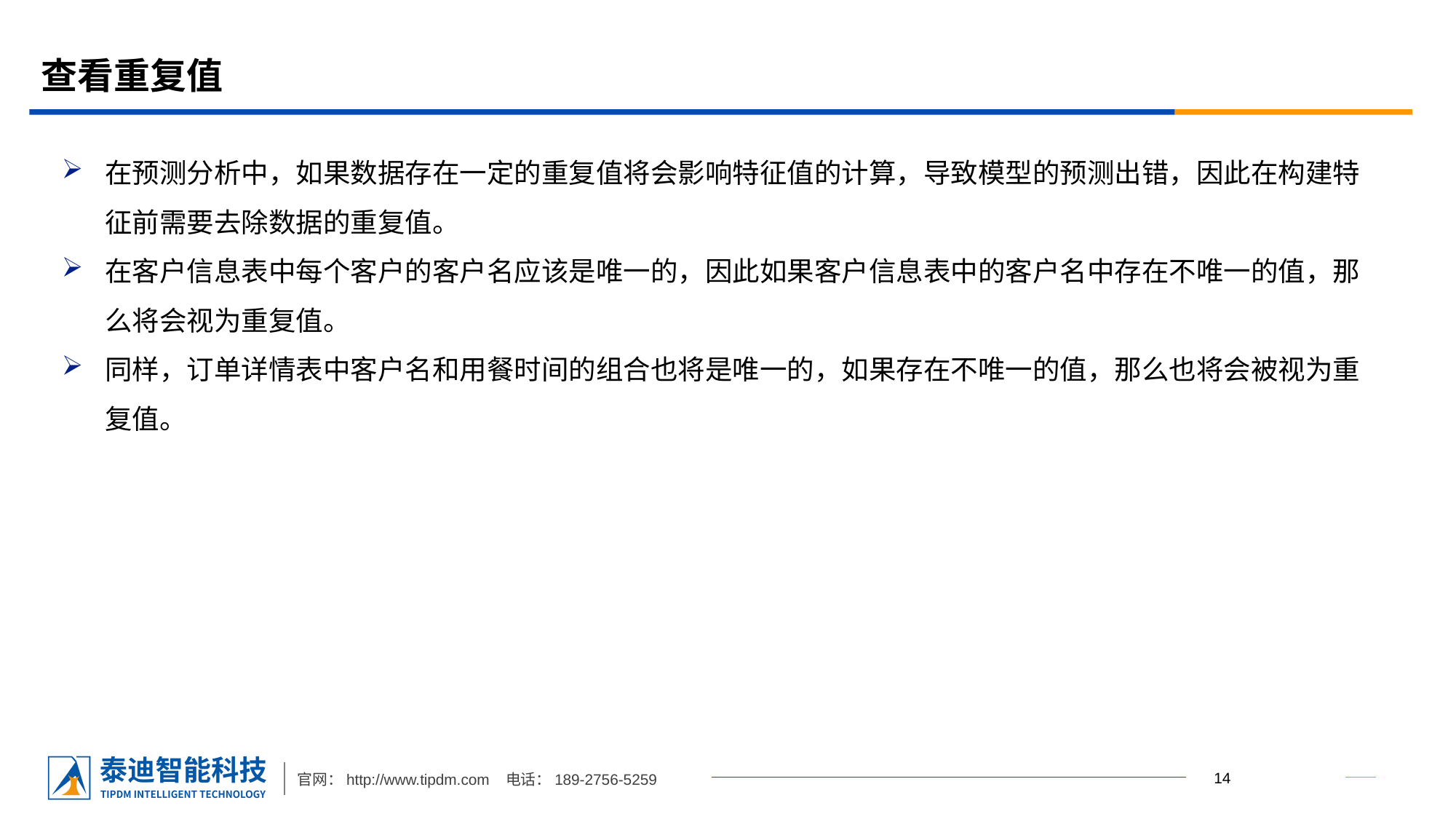

# 查看重复值
在预测分析中，如果数据存在一定的重复值将会影响特征值的计算，导致模型的预测出错，因此在构建特征前需要去除数据的重复值。
在客户信息表中每个客户的客户名应该是唯一的，因此如果客户信息表中的客户名中存在不唯一的值，那么将会视为重复值。
同样，订单详情表中客户名和用餐时间的组合也将是唯一的，如果存在不唯一的值，那么也将会被视为重复值。